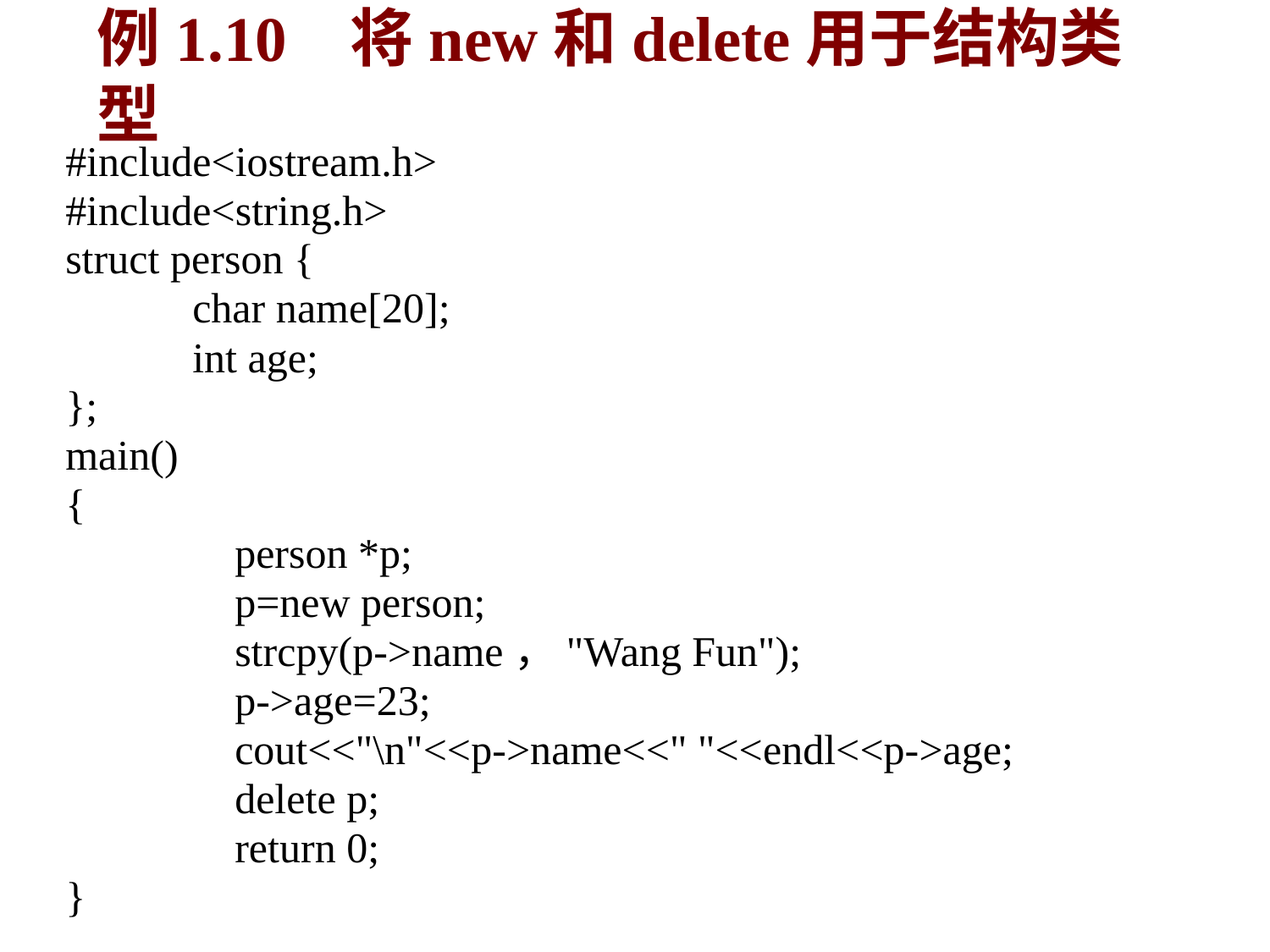

例1.10   将new和delete用于结构类型
#include<iostream.h>
#include<string.h>
struct person {
	char name[20];
	int age;
};
main()
{
	    person *p;
	    p=new person;
	    strcpy(p->name，"Wang Fun");
	    p->age=23;
	    cout<<"\n"<<p->name<<" "<<endl<<p->age;
	    delete p;
	    return 0;
}